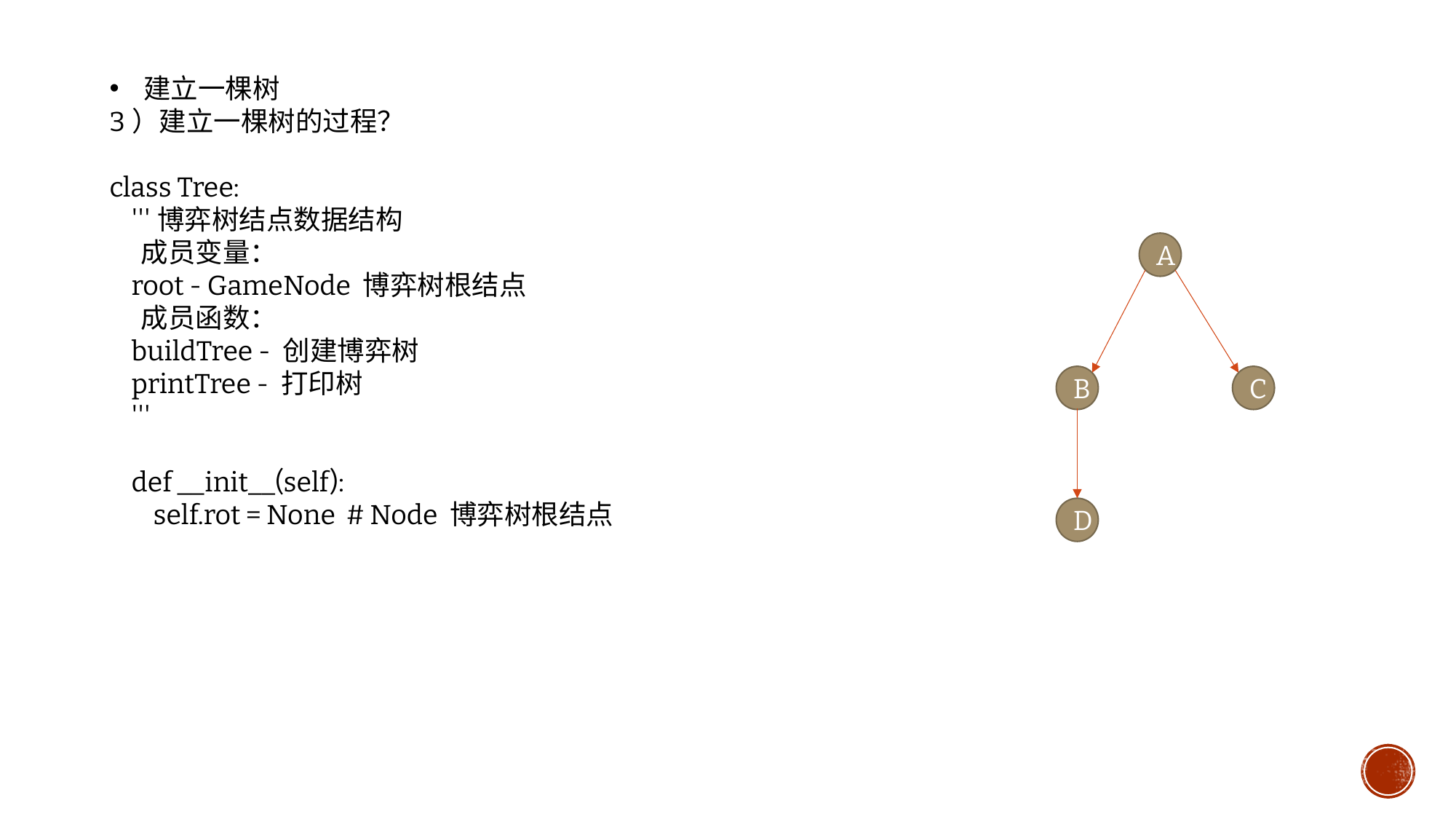

建立一棵树
3）建立一棵树的过程？

class Tree:
    '''博弈树结点数据结构
    成员变量：
    root - GameNode 博弈树根结点
    成员函数：
    buildTree - 创建博弈树
    printTree - 打印树
    '''

    def __init__(self):
        self.rot = None  # Node 博弈树根结点

A
B
C
D